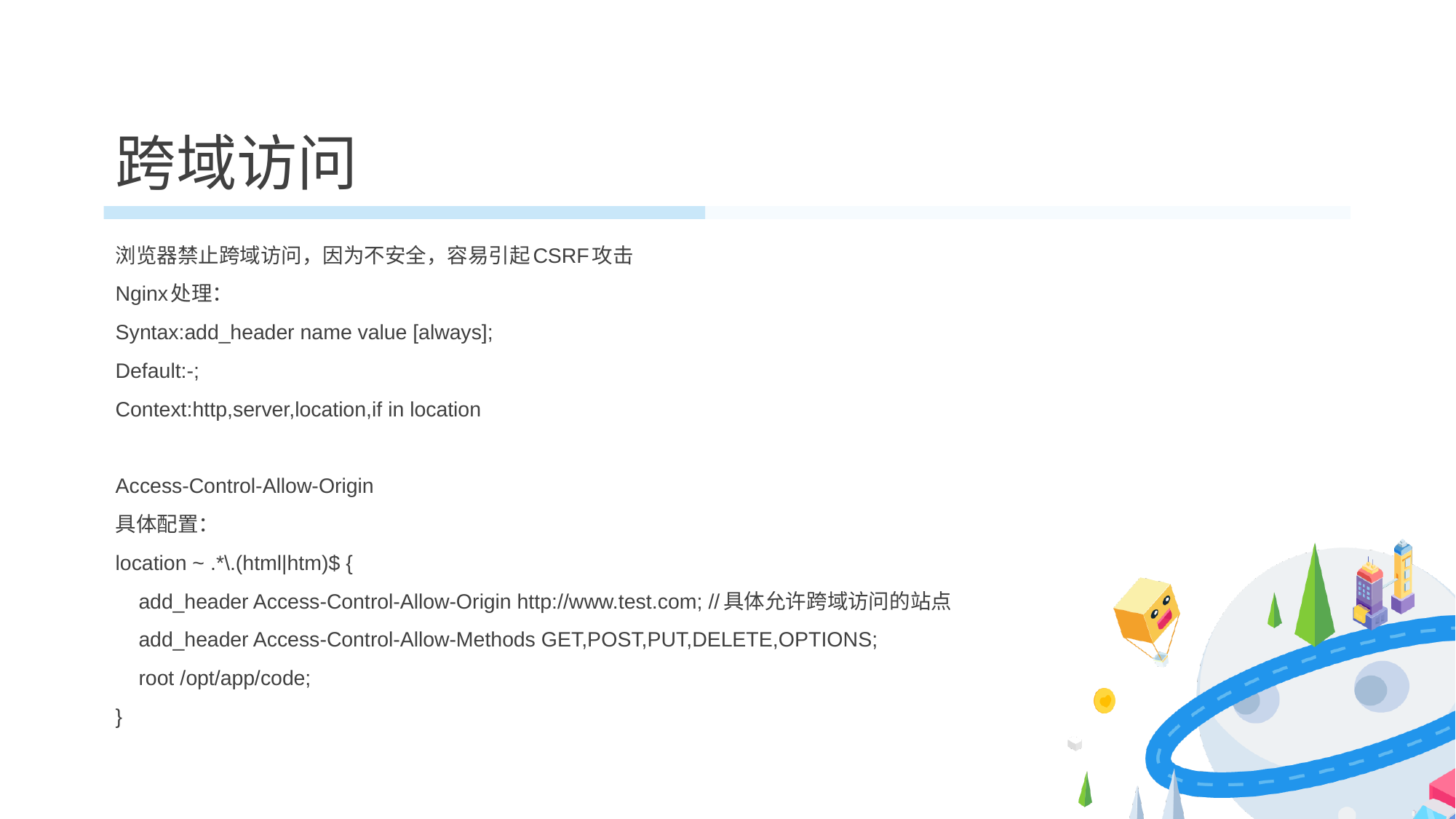

# 跨域访问
浏览器禁止跨域访问，因为不安全，容易引起CSRF攻击
Nginx处理：
Syntax:add_header name value [always];
Default:-;
Context:http,server,location,if in location

Access-Control-Allow-Origin
具体配置：
location ~ .*\.(html|htm)$ {
    add_header Access-Control-Allow-Origin http://www.test.com; //具体允许跨域访问的站点
    add_header Access-Control-Allow-Methods GET,POST,PUT,DELETE,OPTIONS;
    root /opt/app/code;
}